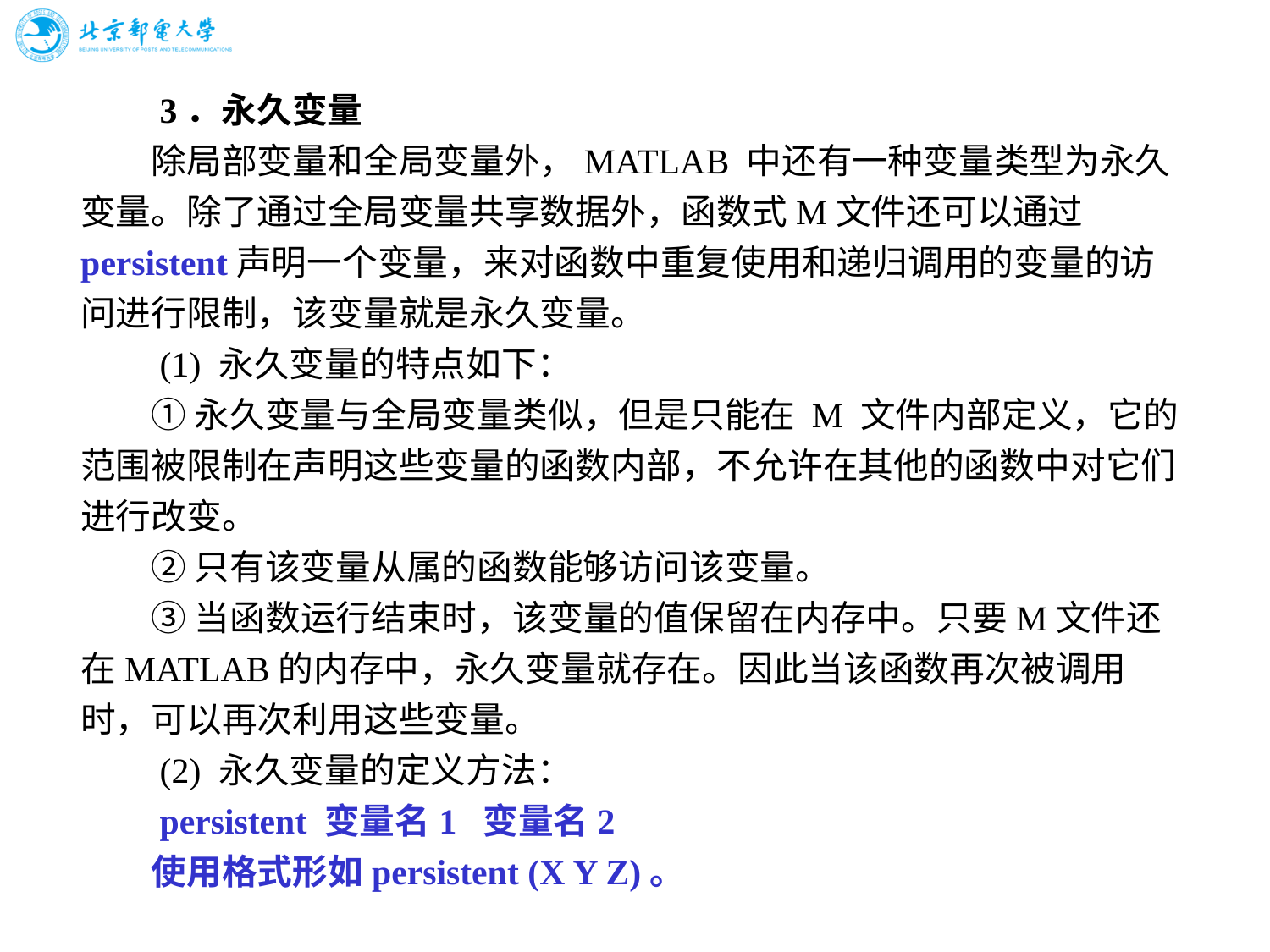

# 3．永久变量 　　除局部变量和全局变量外，MATLAB 中还有一种变量类型为永久变量。除了通过全局变量共享数据外，函数式M文件还可以通过persistent声明一个变量，来对函数中重复使用和递归调用的变量的访问进行限制，该变量就是永久变量。 　　(1) 永久变量的特点如下： 　　① 永久变量与全局变量类似，但是只能在 M 文件内部定义，它的范围被限制在声明这些变量的函数内部，不允许在其他的函数中对它们进行改变。 　　② 只有该变量从属的函数能够访问该变量。 　　③ 当函数运行结束时，该变量的值保留在内存中。只要M文件还在MATLAB的内存中，永久变量就存在。因此当该函数再次被调用时，可以再次利用这些变量。 　　(2) 永久变量的定义方法： 　　persistent 变量名1  变量名2 　　使用格式形如persistent (X Y Z)。